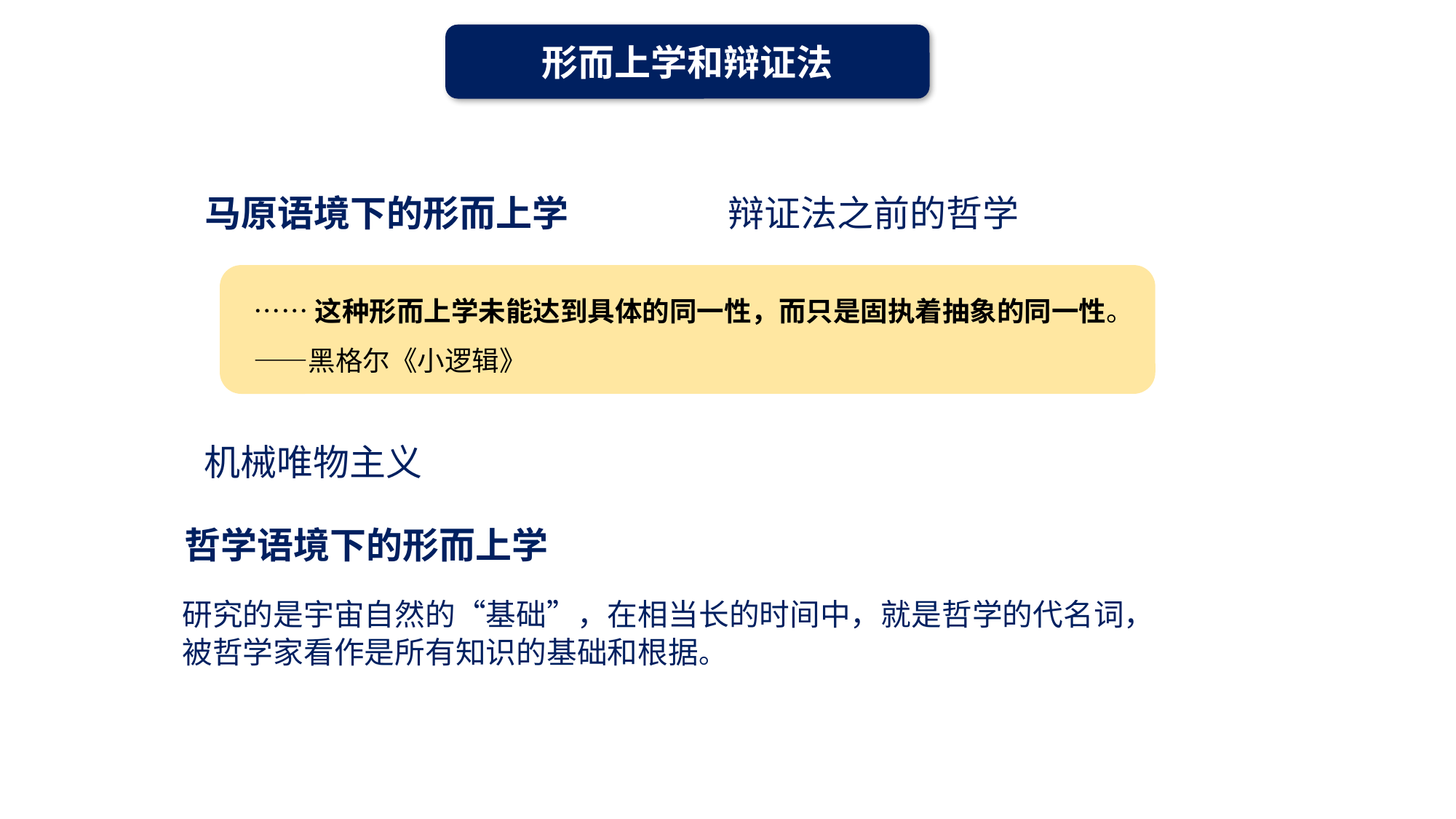

形而上学和辩证法
马原语境下的形而上学
辩证法之前的哲学

……这种形而上学未能达到具体的同一性，而只是固执着抽象的同一性。——黑格尔《小逻辑》
机械唯物主义
哲学语境下的形而上学
研究的是宇宙自然的“基础”，在相当长的时间中，就是哲学的代名词，被哲学家看作是所有知识的基础和根据。